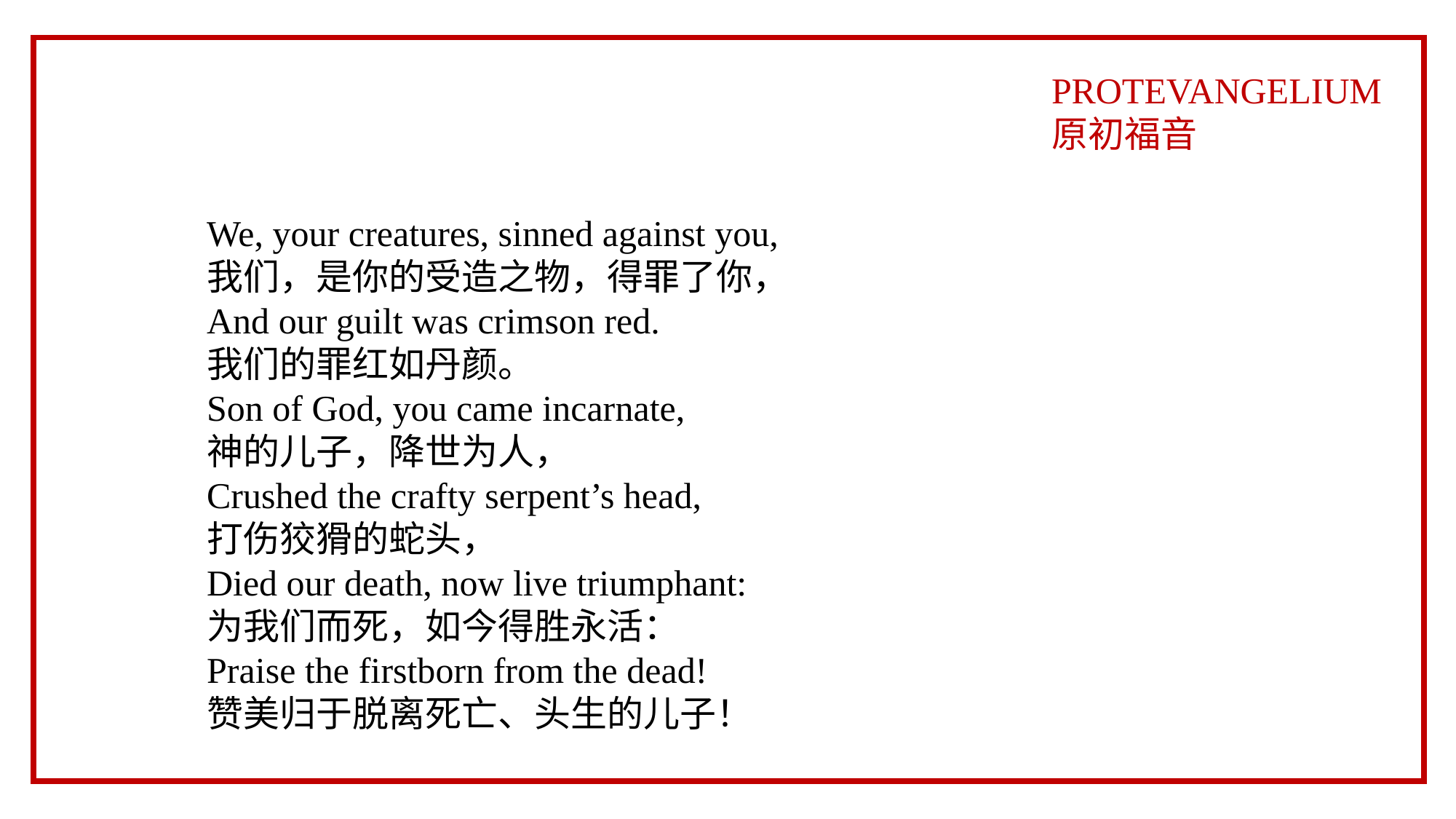

PROTEVANGELIUM
原初福音
We, your creatures, sinned against you,
我们，是你的受造之物，得罪了你，
And our guilt was crimson red.
我们的罪红如丹颜。
Son of God, you came incarnate,
神的儿子，降世为人，
Crushed the crafty serpent’s head,
打伤狡猾的蛇头，
Died our death, now live triumphant:
为我们而死，如今得胜永活：
Praise the firstborn from the dead!
赞美归于脱离死亡、头生的儿子！